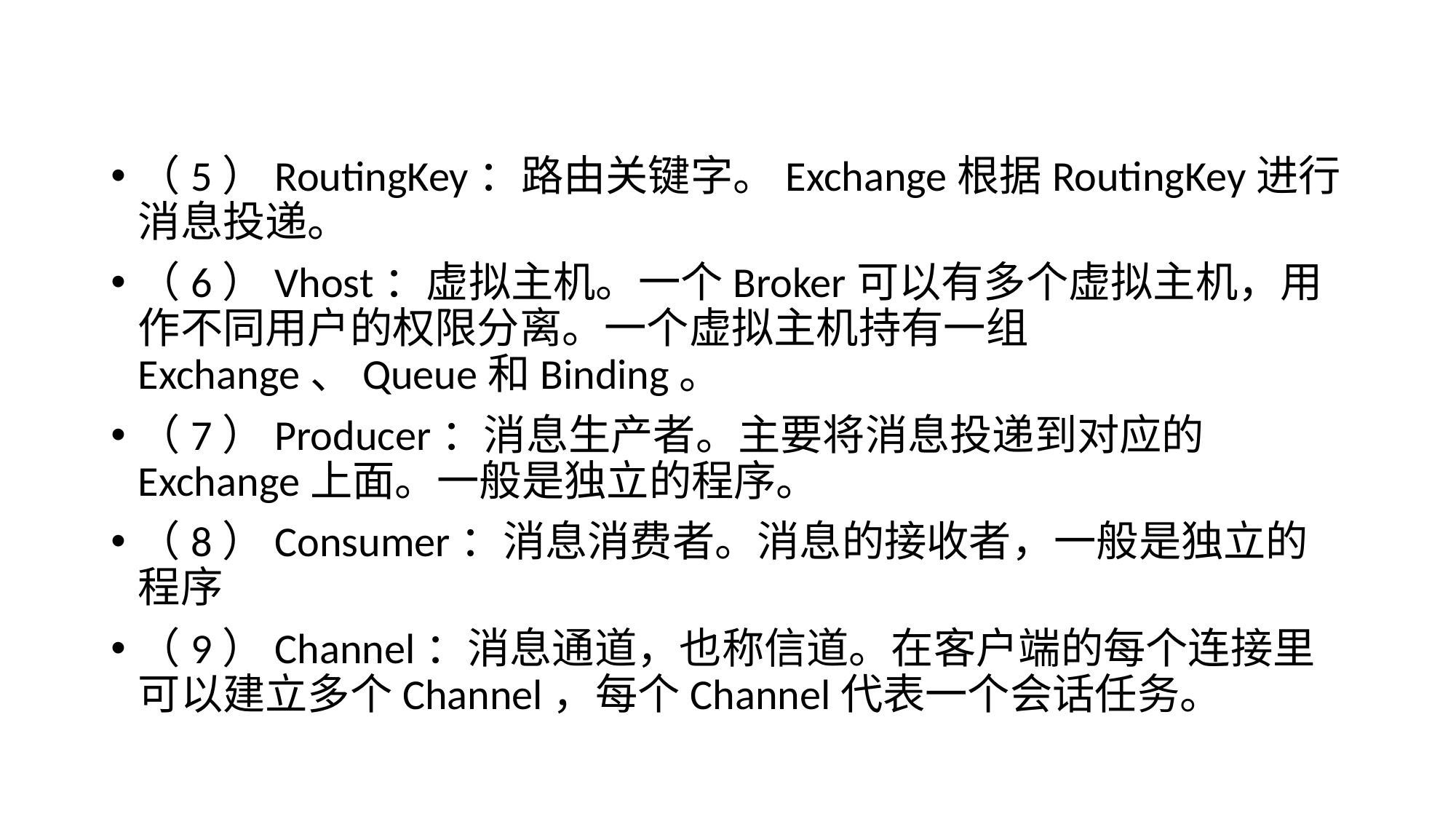

（5）RoutingKey：路由关键字。Exchange根据RoutingKey进行消息投递。
（6）Vhost：虚拟主机。一个Broker可以有多个虚拟主机，用作不同用户的权限分离。一个虚拟主机持有一组Exchange、Queue和Binding。
（7）Producer：消息生产者。主要将消息投递到对应的Exchange上面。一般是独立的程序。
（8）Consumer：消息消费者。消息的接收者，一般是独立的程序
（9）Channel：消息通道，也称信道。在客户端的每个连接里可以建立多个Channel，每个Channel代表一个会话任务。